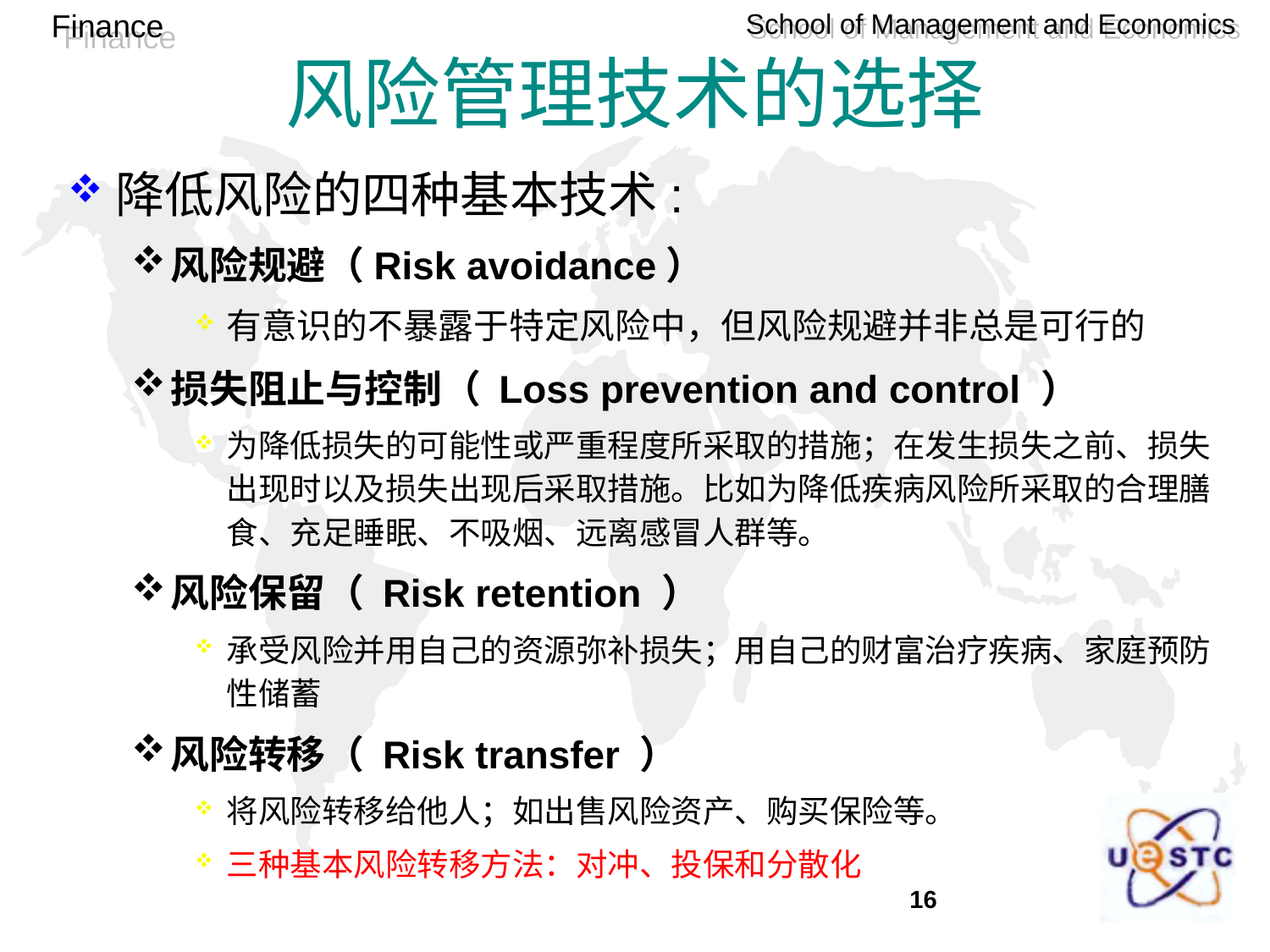

# 风险管理技术的选择
降低风险的四种基本技术:
风险规避（Risk avoidance）
有意识的不暴露于特定风险中，但风险规避并非总是可行的
损失阻止与控制（ Loss prevention and control ）
为降低损失的可能性或严重程度所采取的措施；在发生损失之前、损失出现时以及损失出现后采取措施。比如为降低疾病风险所采取的合理膳食、充足睡眠、不吸烟、远离感冒人群等。
风险保留（ Risk retention ）
承受风险并用自己的资源弥补损失；用自己的财富治疗疾病、家庭预防性储蓄
风险转移（ Risk transfer ）
将风险转移给他人；如出售风险资产、购买保险等。
三种基本风险转移方法：对冲、投保和分散化